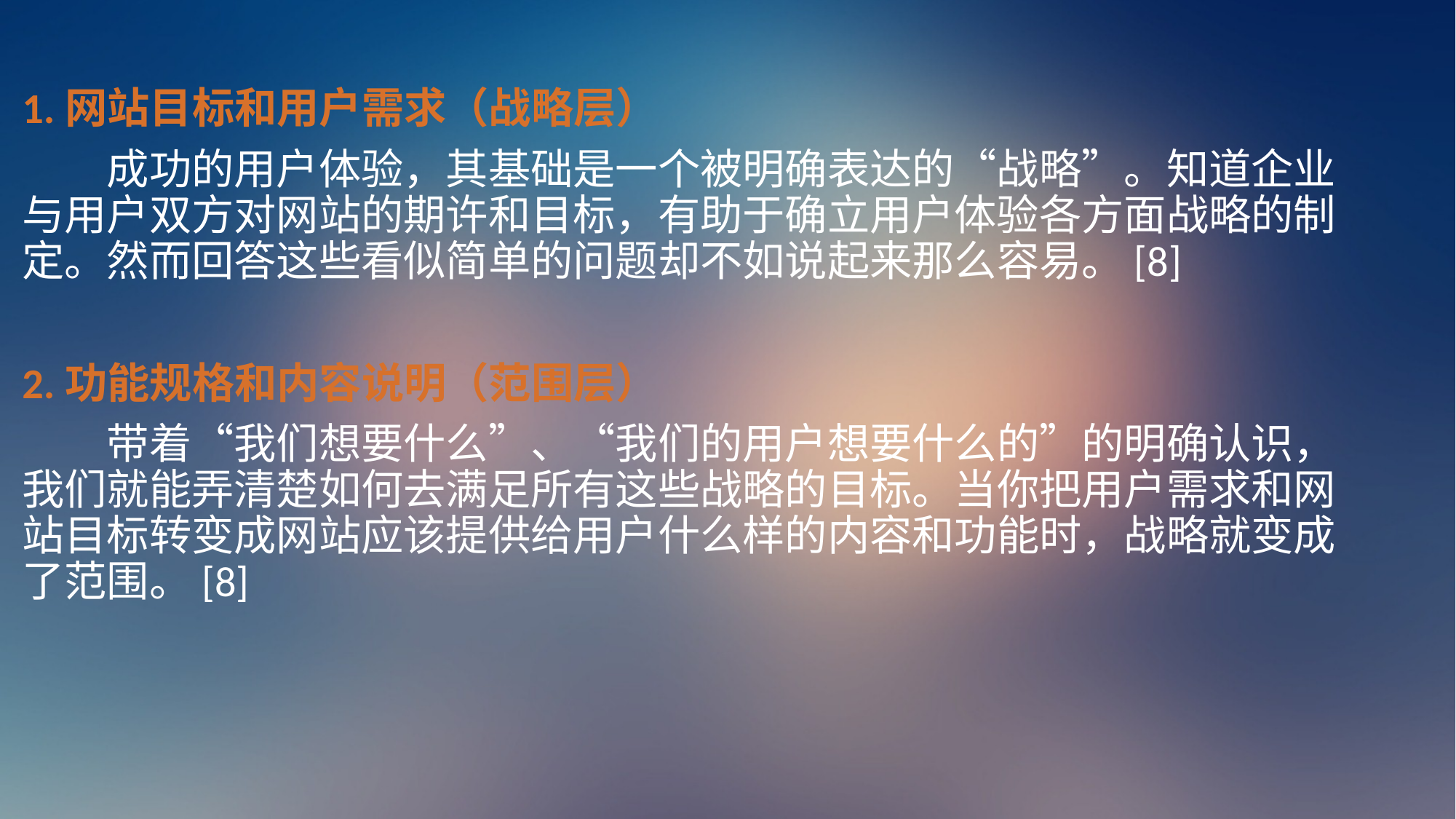

1.网站目标和用户需求（战略层）
　　成功的用户体验，其基础是一个被明确表达的“战略”。知道企业与用户双方对网站的期许和目标，有助于确立用户体验各方面战略的制定。然而回答这些看似简单的问题却不如说起来那么容易。[8]

2.功能规格和内容说明（范围层）
　　带着“我们想要什么”、“我们的用户想要什么的”的明确认识，我们就能弄清楚如何去满足所有这些战略的目标。当你把用户需求和网站目标转变成网站应该提供给用户什么样的内容和功能时，战略就变成了范围。[8]